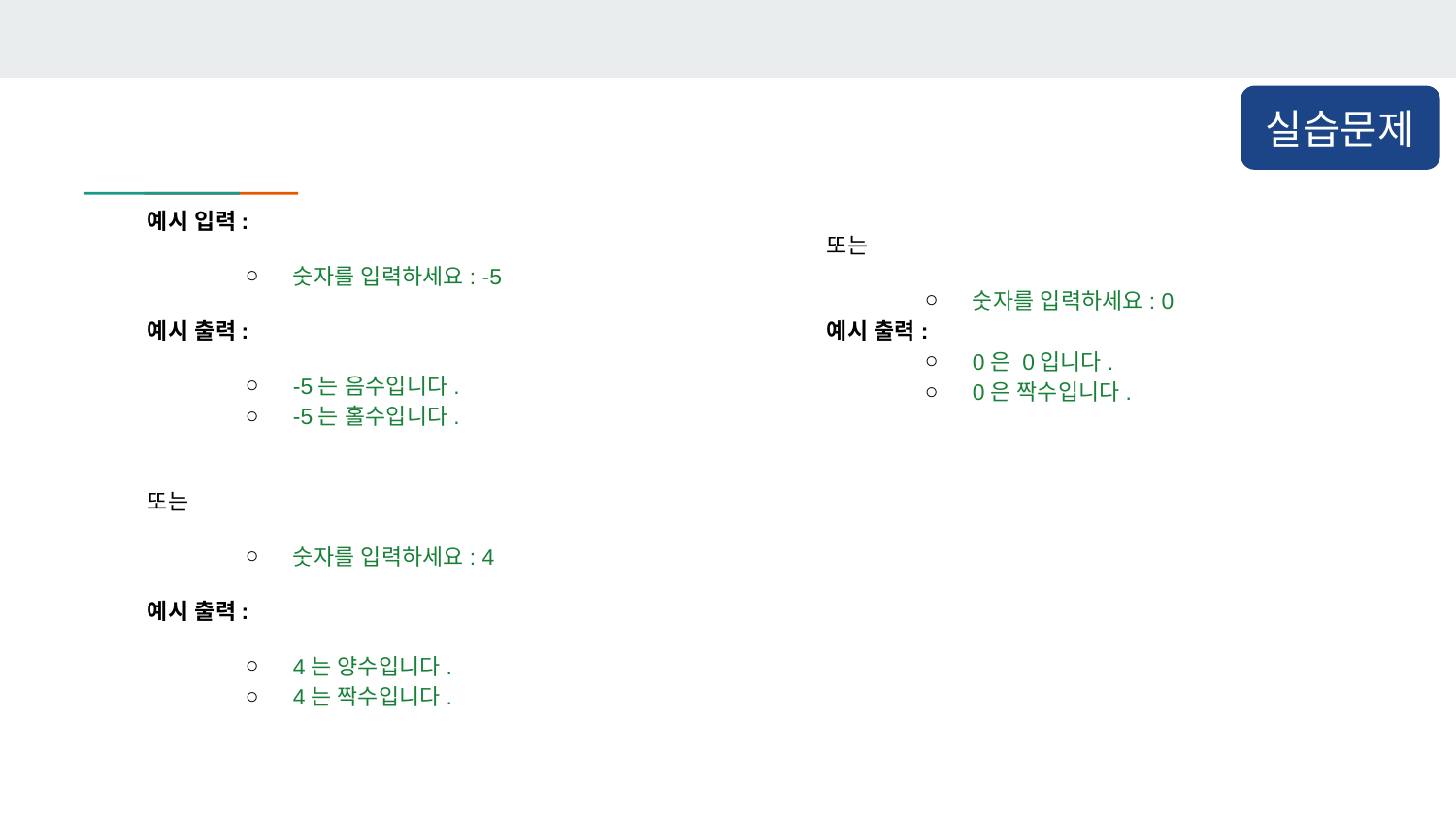

실습문제
예시 입력:
숫자를 입력하세요: -5
예시 출력:
-5는 음수입니다.
-5는 홀수입니다.

또는
숫자를 입력하세요: 4
예시 출력:
4는 양수입니다.
4는 짝수입니다.

또는
숫자를 입력하세요: 0
예시 출력:
0은 0입니다.
0은 짝수입니다.

​